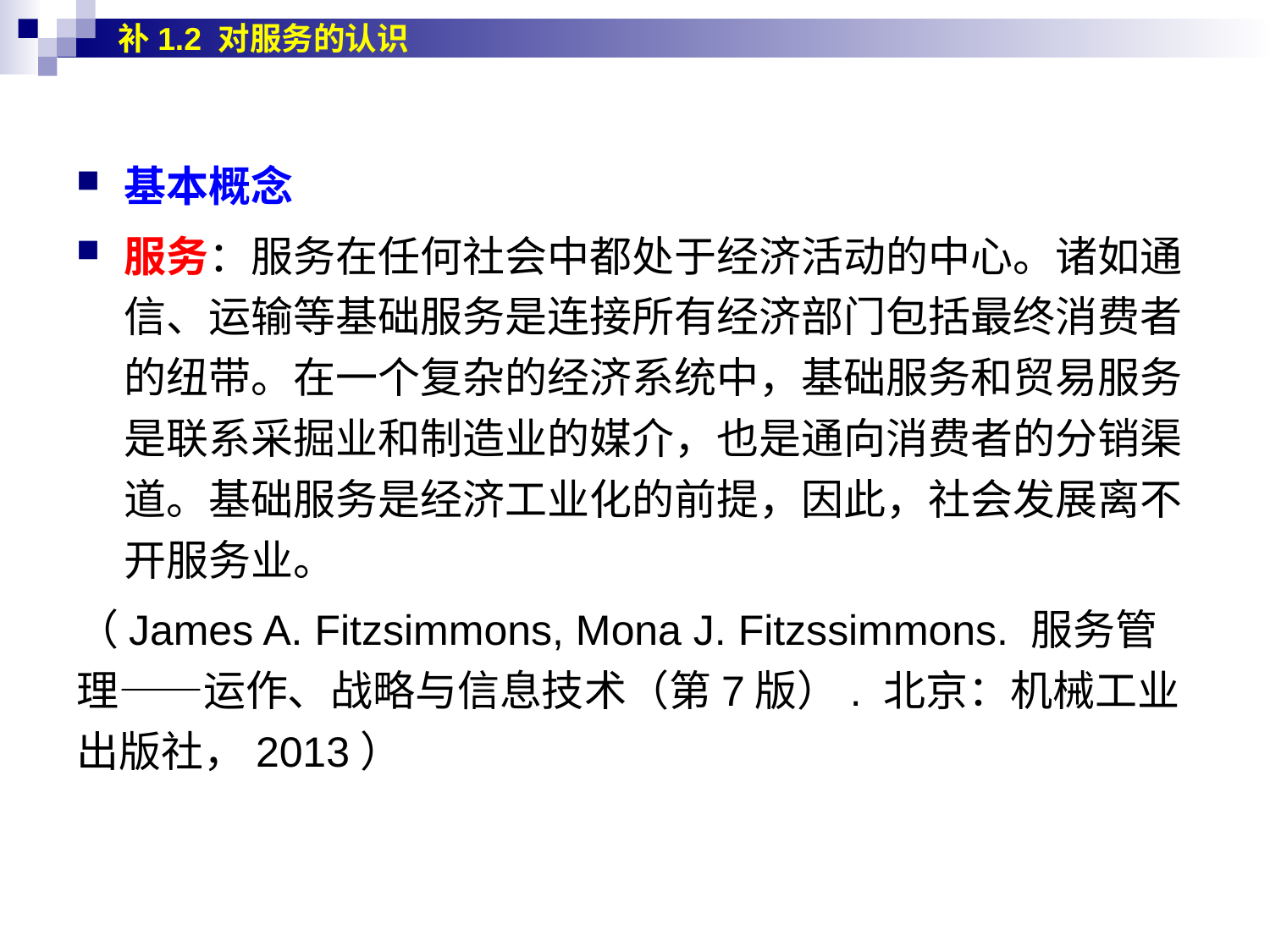

补1.2 对服务的认识
基本概念
服务：服务在任何社会中都处于经济活动的中心。诸如通信、运输等基础服务是连接所有经济部门包括最终消费者的纽带。在一个复杂的经济系统中，基础服务和贸易服务是联系采掘业和制造业的媒介，也是通向消费者的分销渠道。基础服务是经济工业化的前提，因此，社会发展离不开服务业。
（James A. Fitzsimmons, Mona J. Fitzssimmons. 服务管理——运作、战略与信息技术（第7版）. 北京：机械工业出版社，2013）